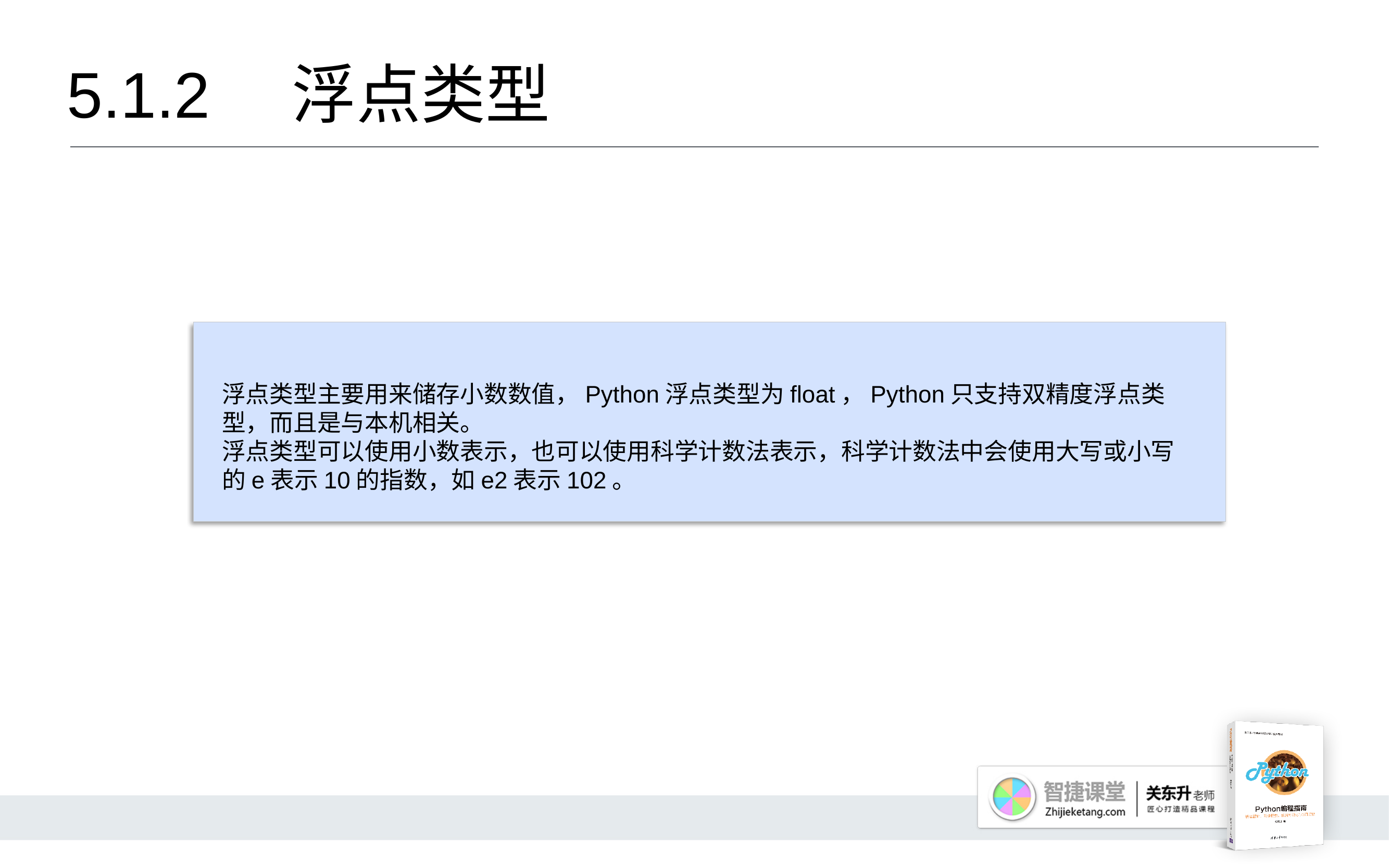

# 5.1.2 	浮点类型

浮点类型主要用来储存小数数值，Python浮点类型为float，Python只支持双精度浮点类型，而且是与本机相关。
浮点类型可以使用小数表示，也可以使用科学计数法表示，科学计数法中会使用大写或小写的e表示10的指数，如e2表示102。